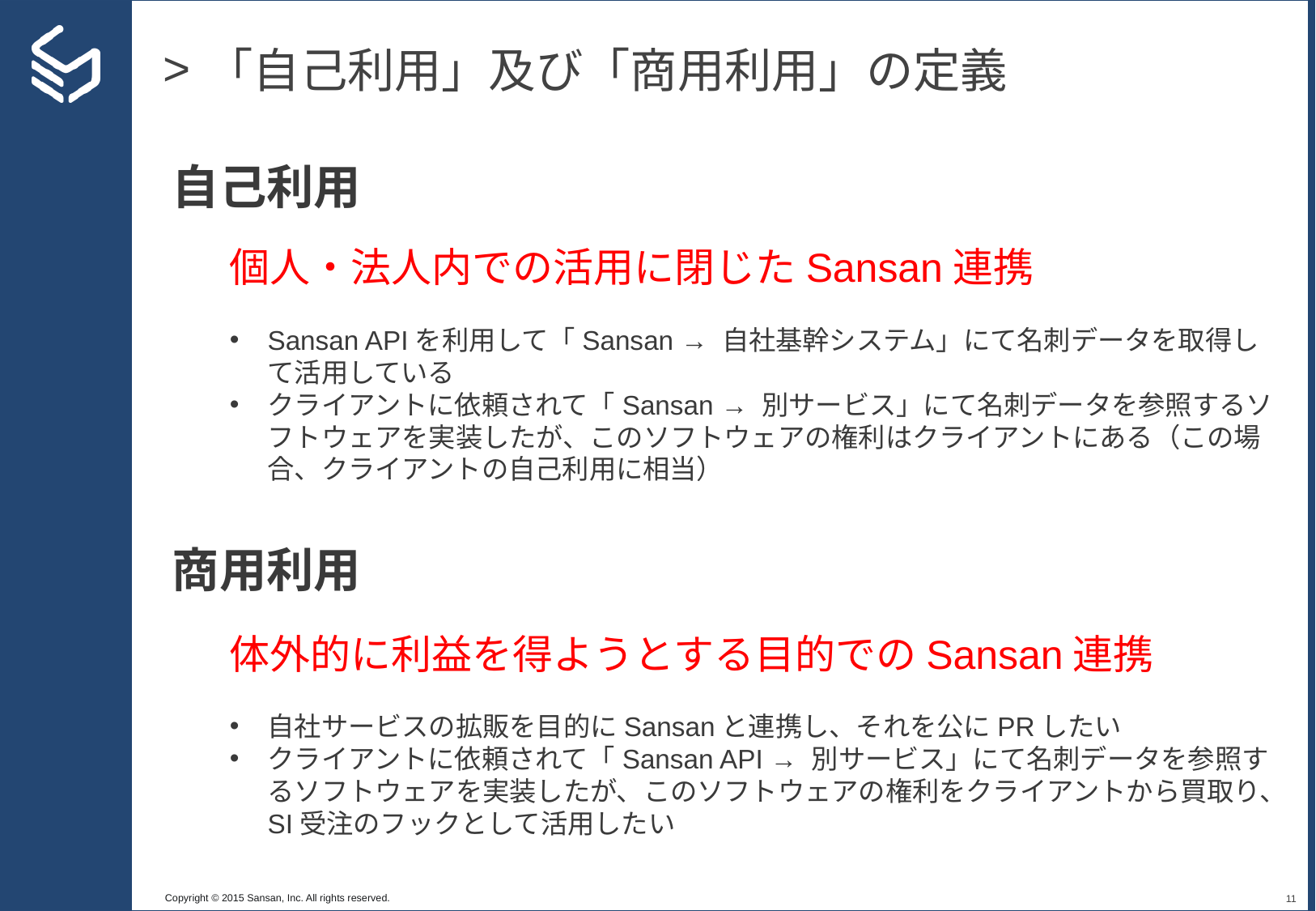

# 「自己利用」及び「商用利用」の定義
自己利用
個人・法人内での活用に閉じたSansan連携

Sansan APIを利用して「Sansan → 自社基幹システム」にて名刺データを取得して活用している
クライアントに依頼されて「Sansan → 別サービス」にて名刺データを参照するソフトウェアを実装したが、このソフトウェアの権利はクライアントにある（この場合、クライアントの自己利用に相当）
商用利用
体外的に利益を得ようとする目的でのSansan連携

自社サービスの拡販を目的にSansanと連携し、それを公にPRしたい
クライアントに依頼されて「Sansan API → 別サービス」にて名刺データを参照するソフトウェアを実装したが、このソフトウェアの権利をクライアントから買取り、SI受注のフックとして活用したい
11